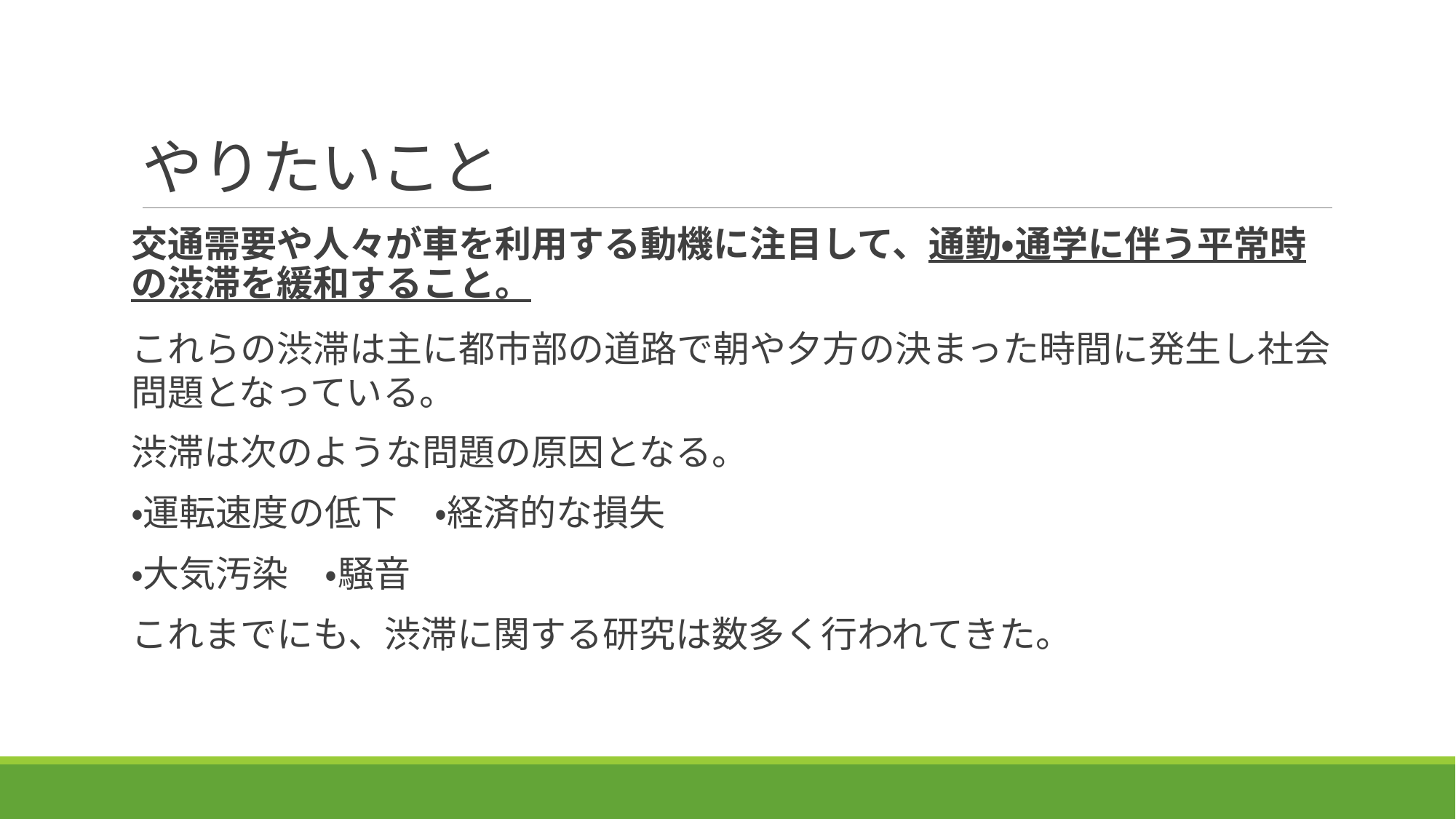

# やりたいこと
交通需要や人々が車を利用する動機に注目して、通勤・通学に伴う平常時の渋滞を緩和すること。
これらの渋滞は主に都市部の道路で朝や夕方の決まった時間に発生し社会問題となっている。
渋滞は次のような問題の原因となる。
・運転速度の低下　・経済的な損失
・大気汚染　・騒音
これまでにも、渋滞に関する研究は数多く行われてきた。